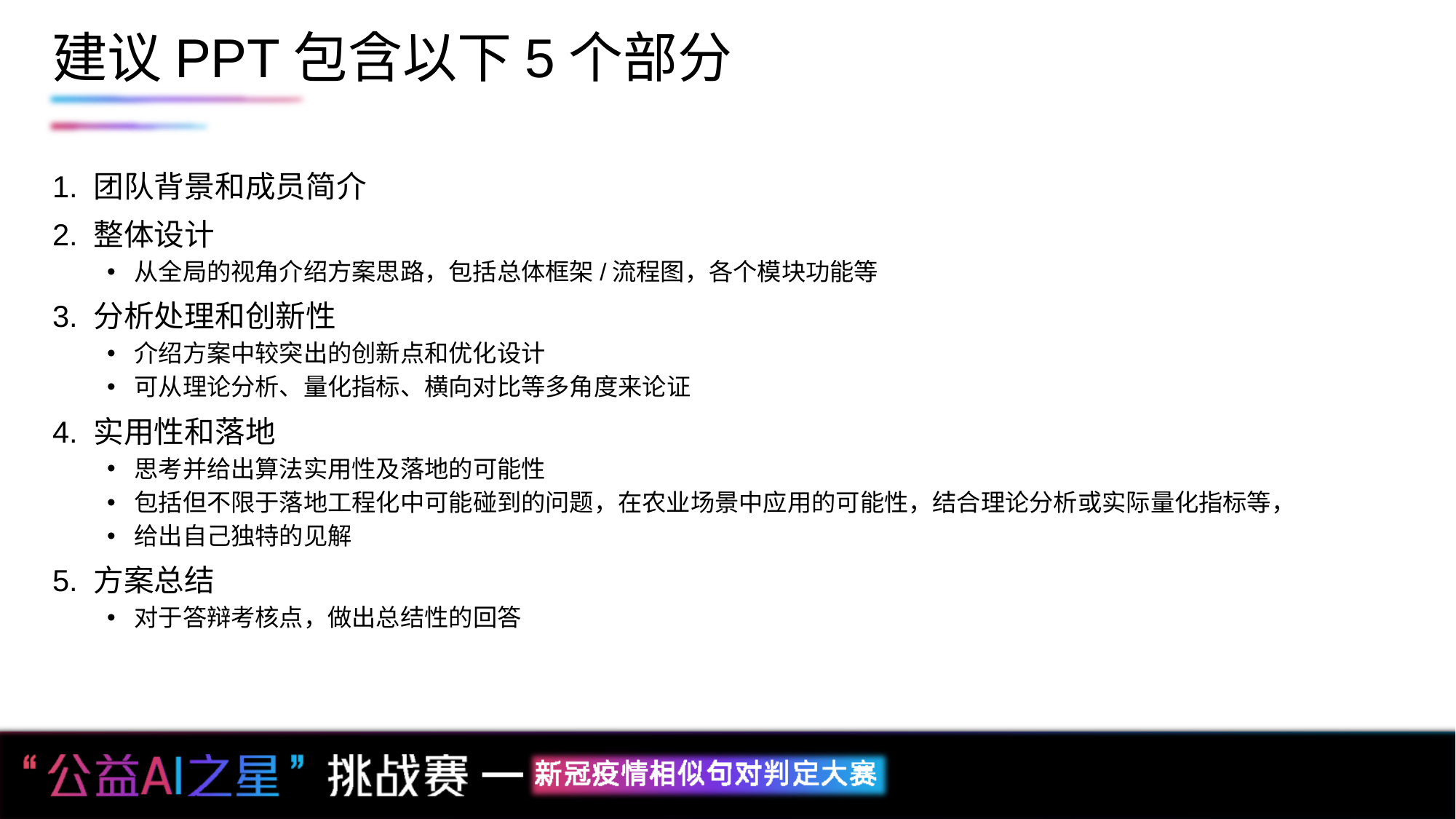

# 建议PPT包含以下5个部分
团队背景和成员简介
整体设计
从全局的视角介绍方案思路，包括总体框架/流程图，各个模块功能等
分析处理和创新性
介绍方案中较突出的创新点和优化设计
可从理论分析、量化指标、横向对比等多角度来论证
实用性和落地
思考并给出算法实用性及落地的可能性
包括但不限于落地工程化中可能碰到的问题，在农业场景中应用的可能性，结合理论分析或实际量化指标等，
给出自己独特的见解
方案总结
对于答辩考核点，做出总结性的回答